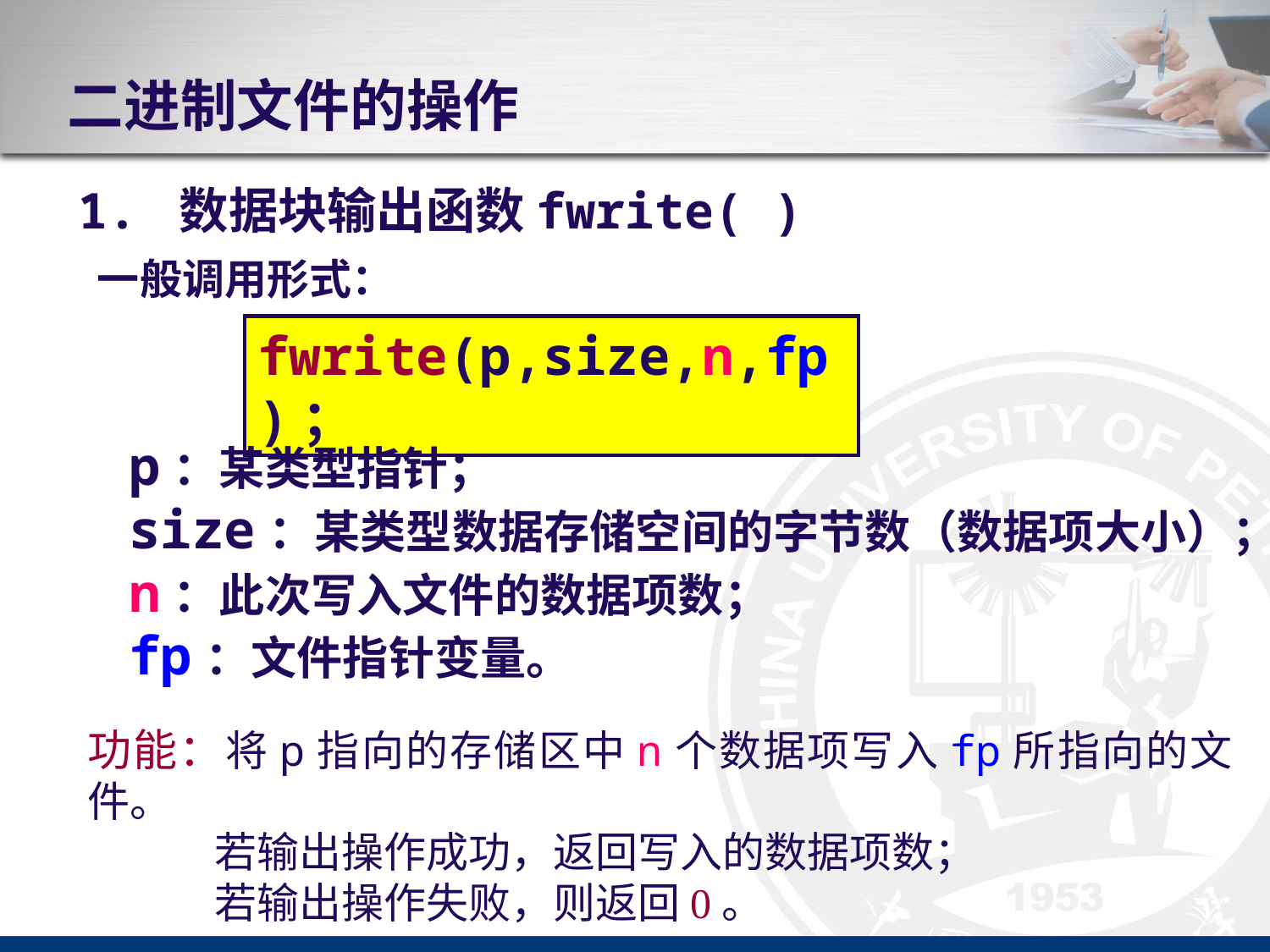

# 二进制文件的操作
  1. 数据块输出函数fwrite( )
一般调用形式：
fwrite(p,size,n,fp)；
p：某类型指针；
size：某类型数据存储空间的字节数（数据项大小）；
n：此次写入文件的数据项数；
fp：文件指针变量。
功能：将p指向的存储区中n个数据项写入fp所指向的文件。
     	若输出操作成功，返回写入的数据项数；
    	若输出操作失败，则返回0。